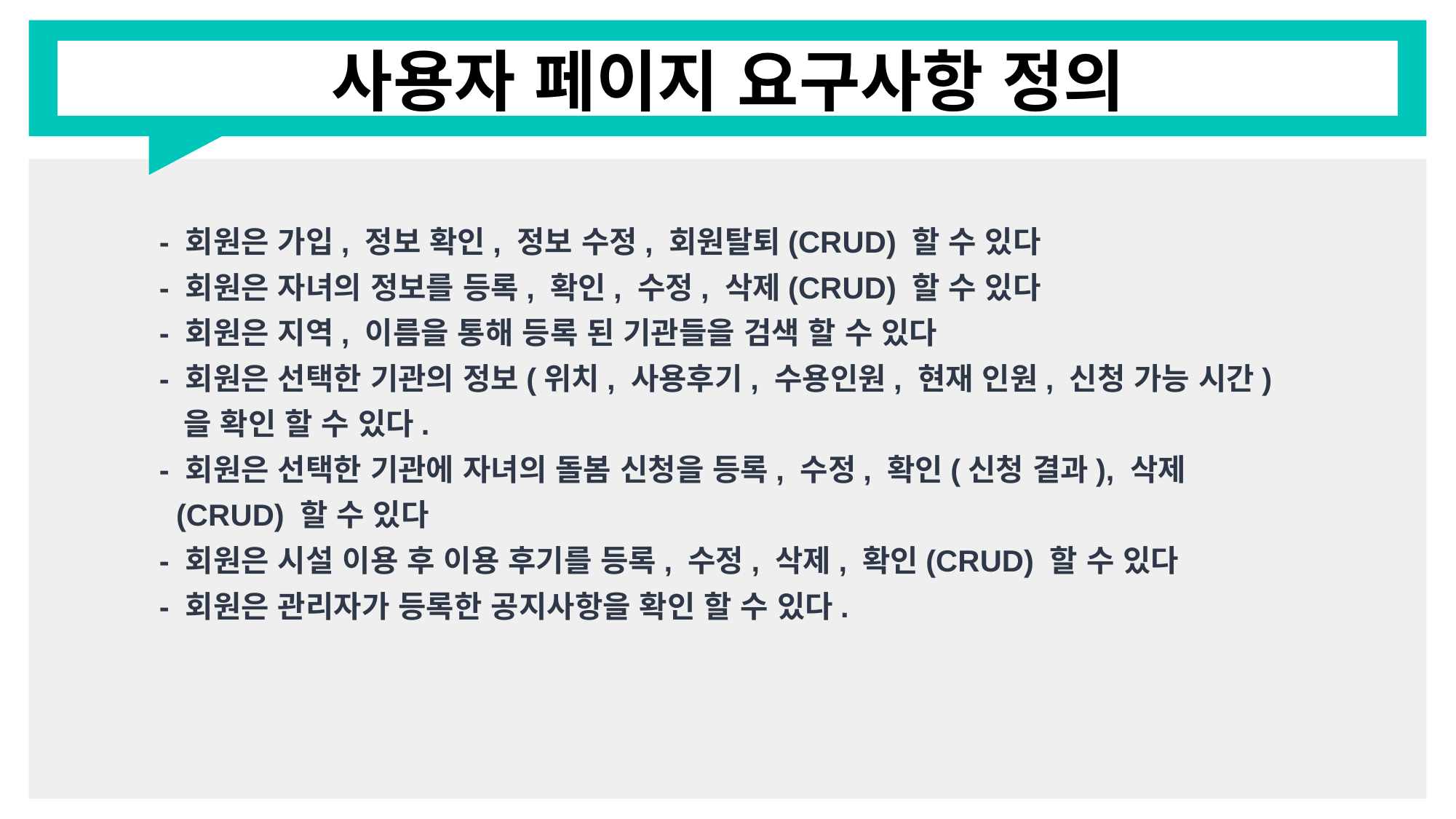

# 사용자 페이지 요구사항 정의
- 회원은 가입, 정보 확인, 정보 수정, 회원탈퇴(CRUD) 할 수 있다
- 회원은 자녀의 정보를 등록, 확인, 수정, 삭제(CRUD) 할 수 있다
- 회원은 지역, 이름을 통해 등록 된 기관들을 검색 할 수 있다
- 회원은 선택한 기관의 정보(위치, 사용후기, 수용인원, 현재 인원, 신청 가능 시간)
  을 확인 할 수 있다.
- 회원은 선택한 기관에 자녀의 돌봄 신청을 등록, 수정, 확인(신청 결과), 삭제
  (CRUD) 할 수 있다
- 회원은 시설 이용 후 이용 후기를 등록, 수정, 삭제, 확인(CRUD) 할 수 있다
- 회원은 관리자가 등록한 공지사항을 확인 할 수 있다.